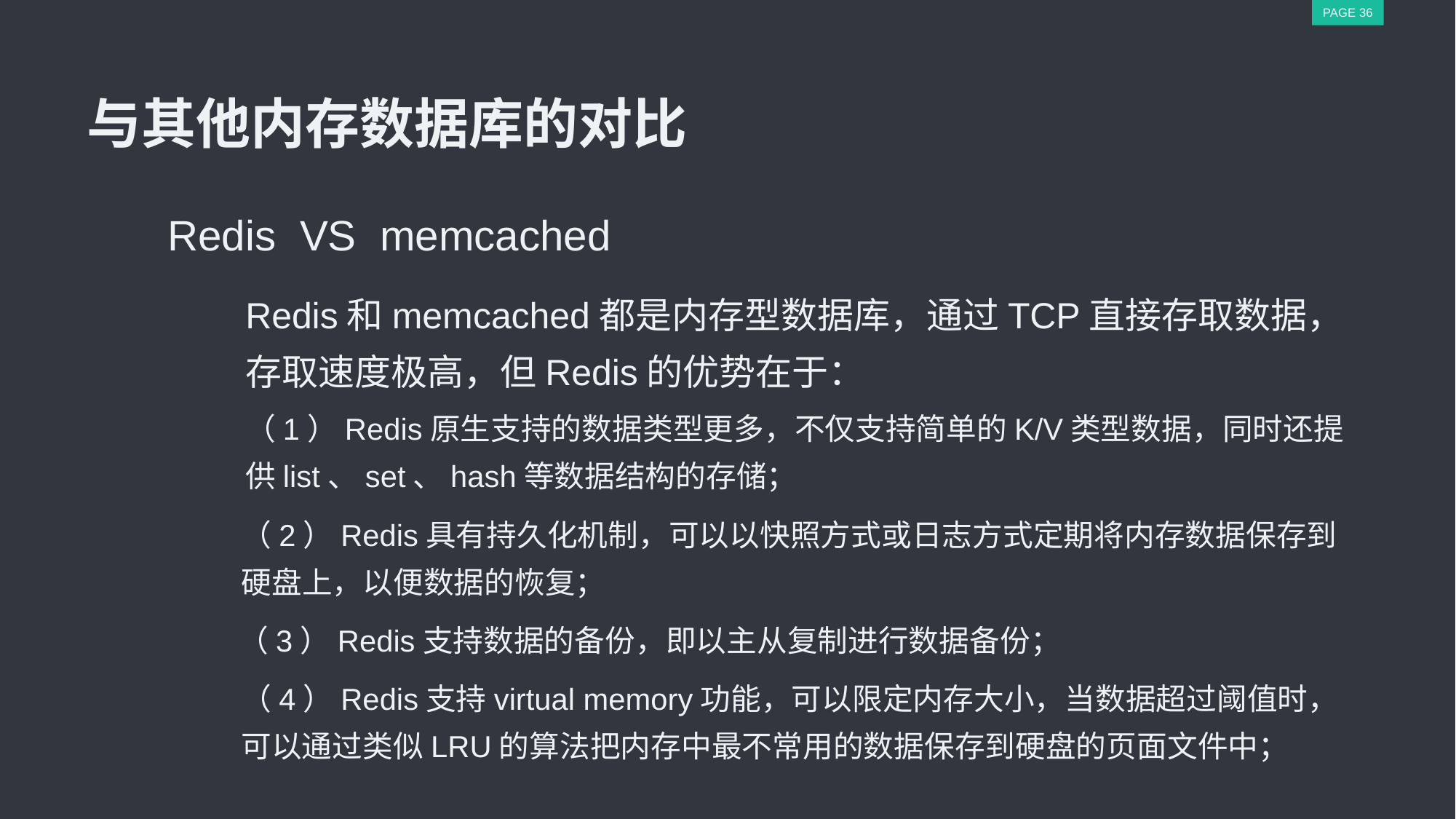

PAGE 36
与其他内存数据库的对比
Redis  VS  memcached
Redis和memcached都是内存型数据库，通过TCP直接存取数据，存取速度极高，但Redis的优势在于：
（1）Redis原生支持的数据类型更多，不仅支持简单的K/V类型数据，同时还提供list、set、hash等数据结构的存储；
（2）Redis具有持久化机制，可以以快照方式或日志方式定期将内存数据保存到硬盘上，以便数据的恢复；
（3）Redis支持数据的备份，即以主从复制进行数据备份；
（4）Redis支持virtual memory功能，可以限定内存大小，当数据超过阈值时，可以通过类似LRU的算法把内存中最不常用的数据保存到硬盘的页面文件中；